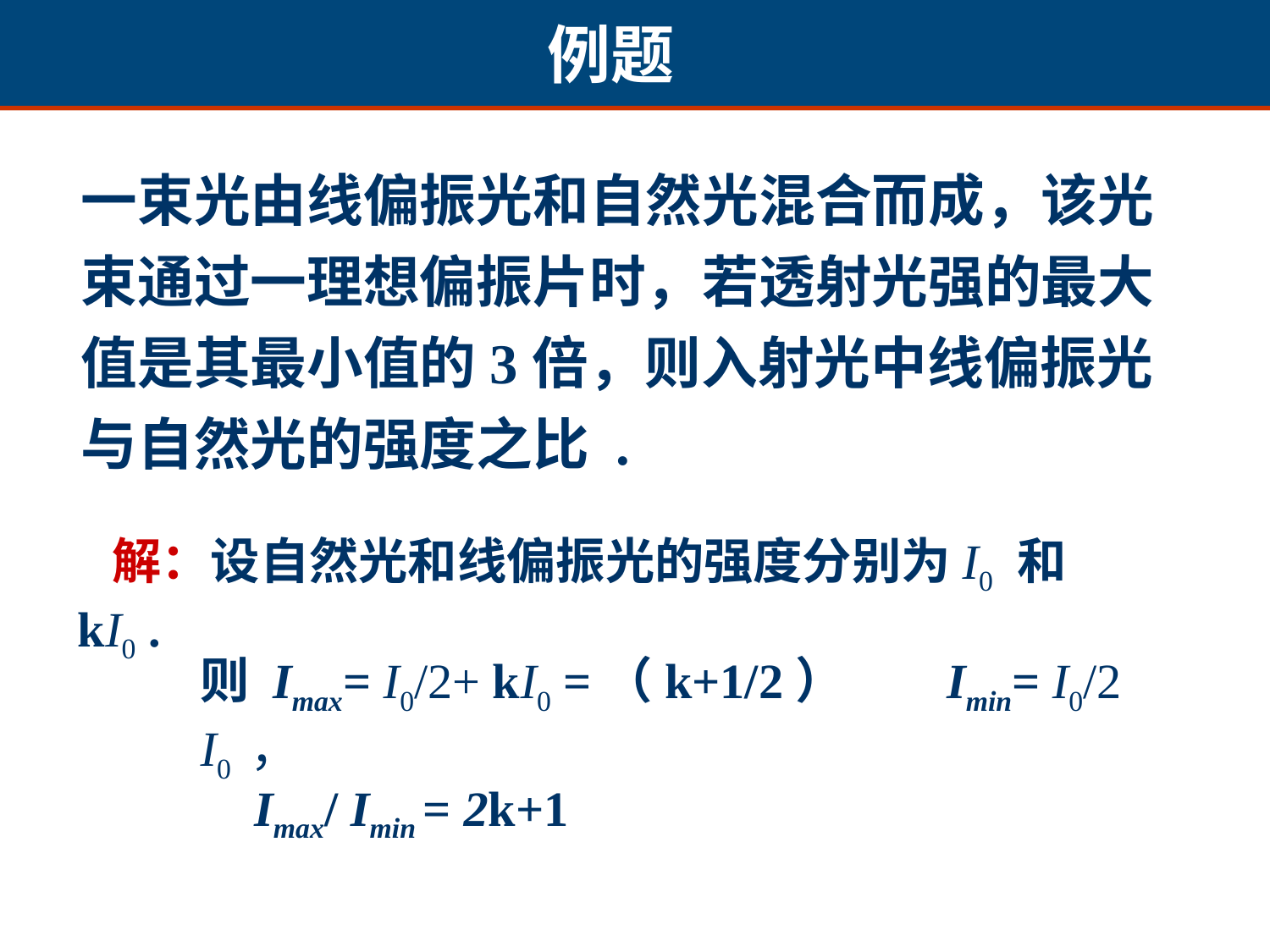

例题
一束光由线偏振光和自然光混合而成，该光束通过一理想偏振片时，若透射光强的最大值是其最小值的3倍，则入射光中线偏振光与自然光的强度之比 .
  解：设自然光和线偏振光的强度分别为I0 和 kI0 .
则 Imax= I0/2+ kI0 =（k+1/2） I0 ，
    Imin= I0/2
Imax/ Imin = 2k+1